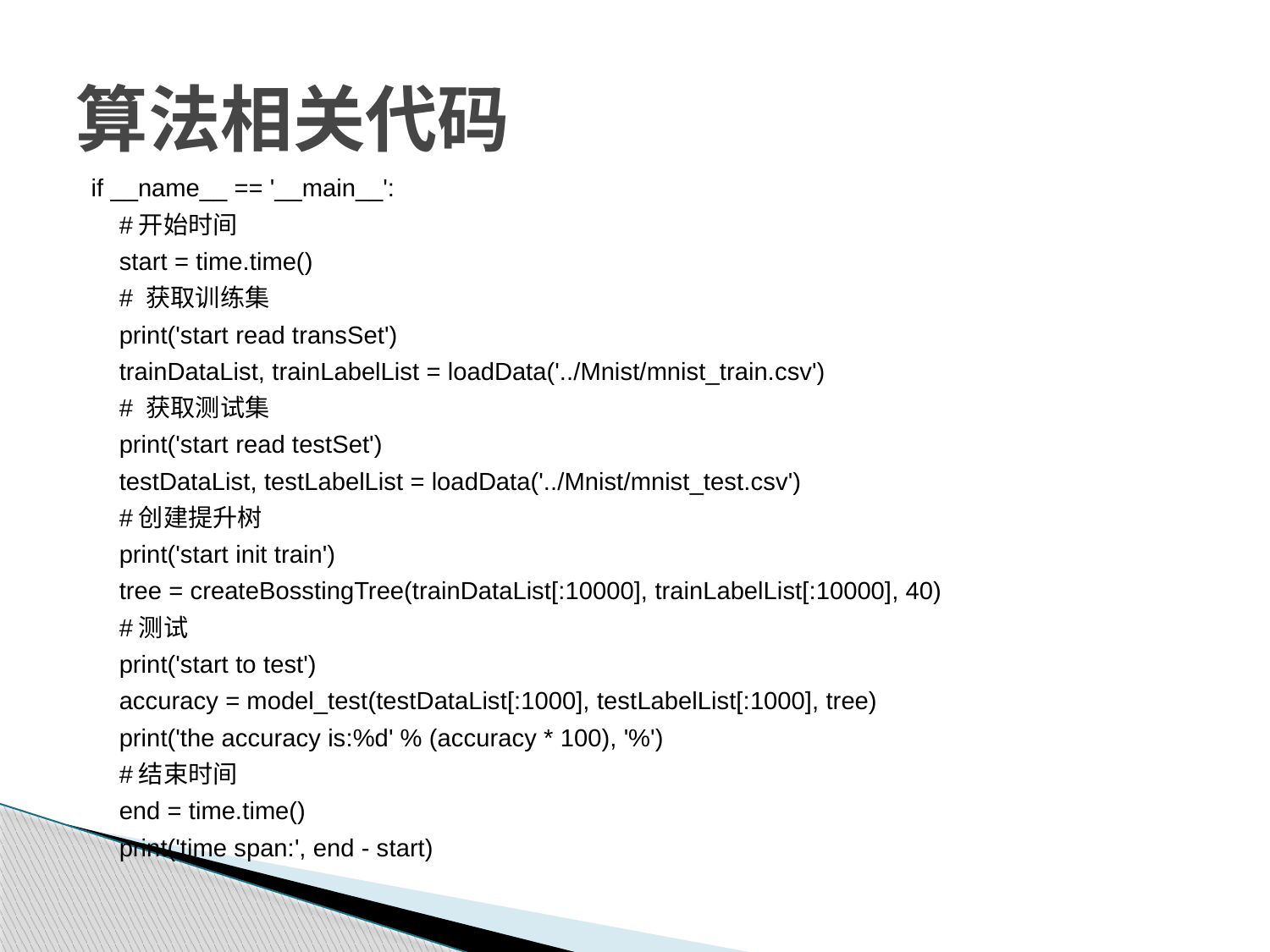

# 算法相关代码
if __name__ == '__main__':
    #开始时间
    start = time.time()
    # 获取训练集
    print('start read transSet')
    trainDataList, trainLabelList = loadData('../Mnist/mnist_train.csv')
    # 获取测试集
    print('start read testSet')
    testDataList, testLabelList = loadData('../Mnist/mnist_test.csv')
    #创建提升树
    print('start init train')
    tree = createBosstingTree(trainDataList[:10000], trainLabelList[:10000], 40)
    #测试
    print('start to test')
    accuracy = model_test(testDataList[:1000], testLabelList[:1000], tree)
    print('the accuracy is:%d' % (accuracy * 100), '%')
    #结束时间
    end = time.time()
    print('time span:', end - start)